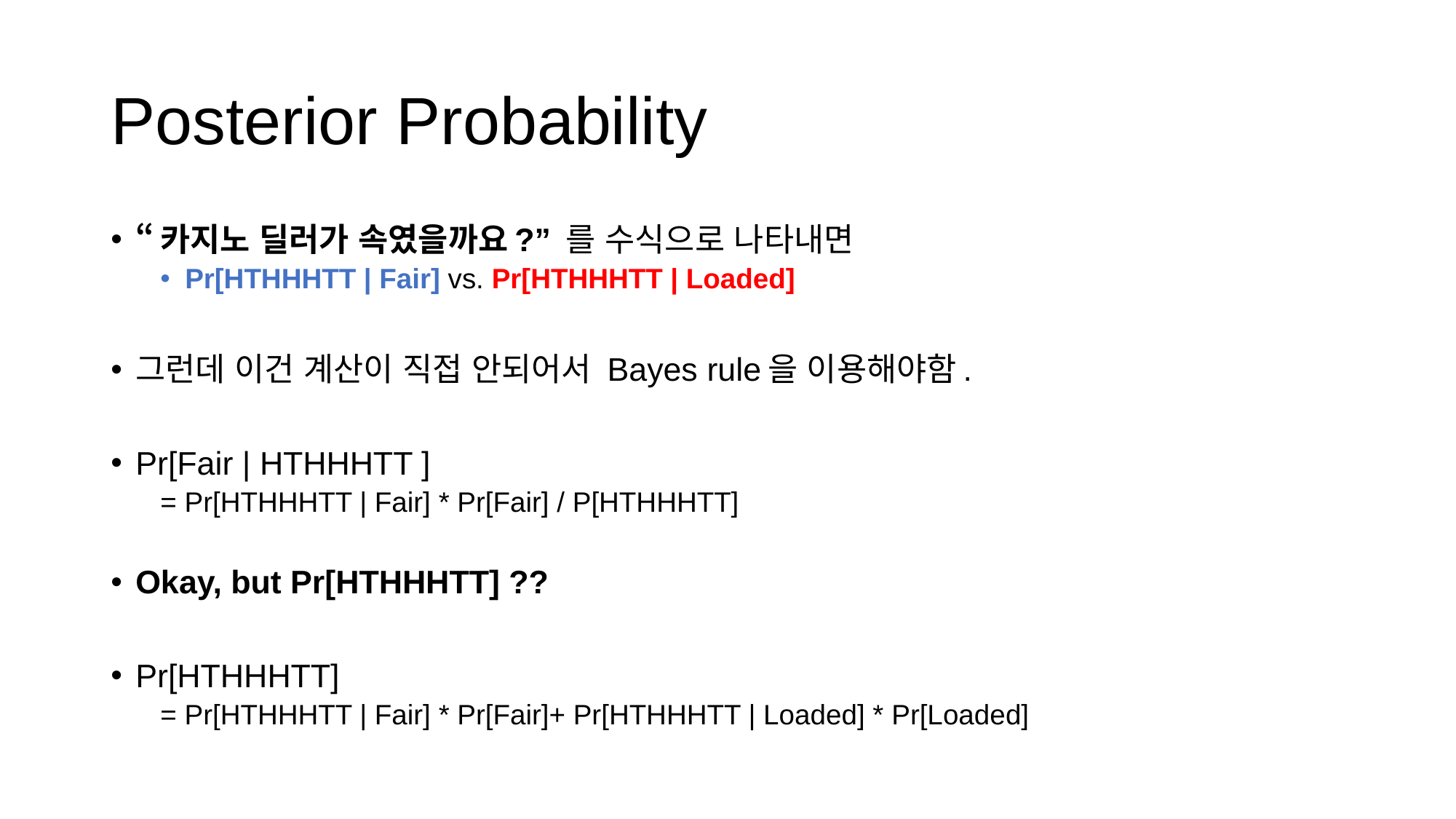

# Posterior Probability
“카지노 딜러가 속였을까요?” 를 수식으로 나타내면
Pr[HTHHHTT | Fair] vs. Pr[HTHHHTT | Loaded]

그런데 이건 계산이 직접 안되어서 Bayes rule을 이용해야함.

Pr[Fair | HTHHHTT ]
= Pr[HTHHHTT | Fair] * Pr[Fair] / P[HTHHHTT]

Okay, but Pr[HTHHHTT] ??

Pr[HTHHHTT]
= Pr[HTHHHTT | Fair] * Pr[Fair]+ Pr[HTHHHTT | Loaded] * Pr[Loaded]